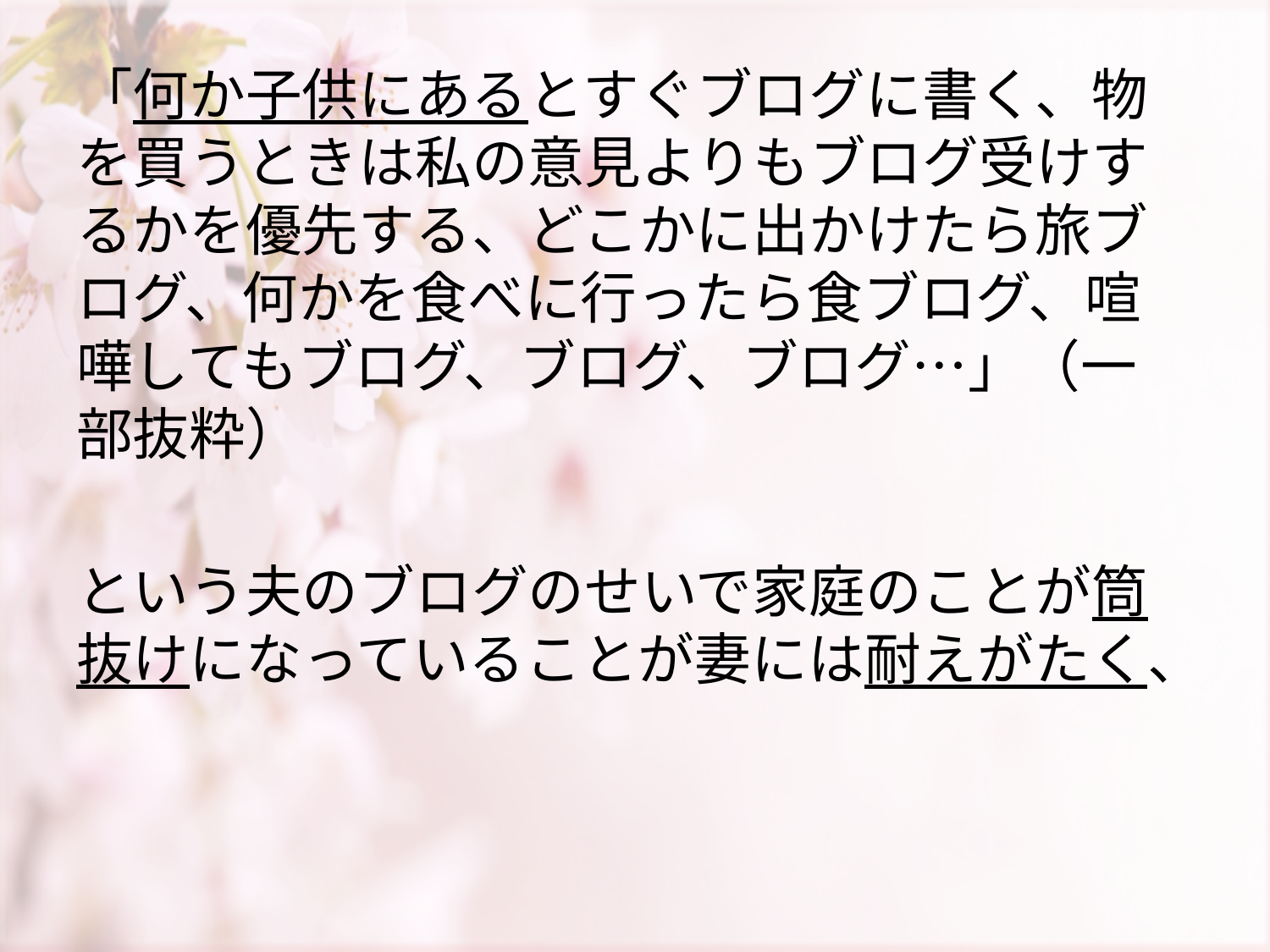

「何か子供にあるとすぐブログに書く、物を買うときは私の意見よりもブログ受けするかを優先する、どこかに出かけたら旅ブログ、何かを食べに行ったら食ブログ、喧嘩してもブログ、ブログ、ブログ…」（一部抜粋）

という夫のブログのせいで家庭のことが筒抜けになっていることが妻には耐えがたく、